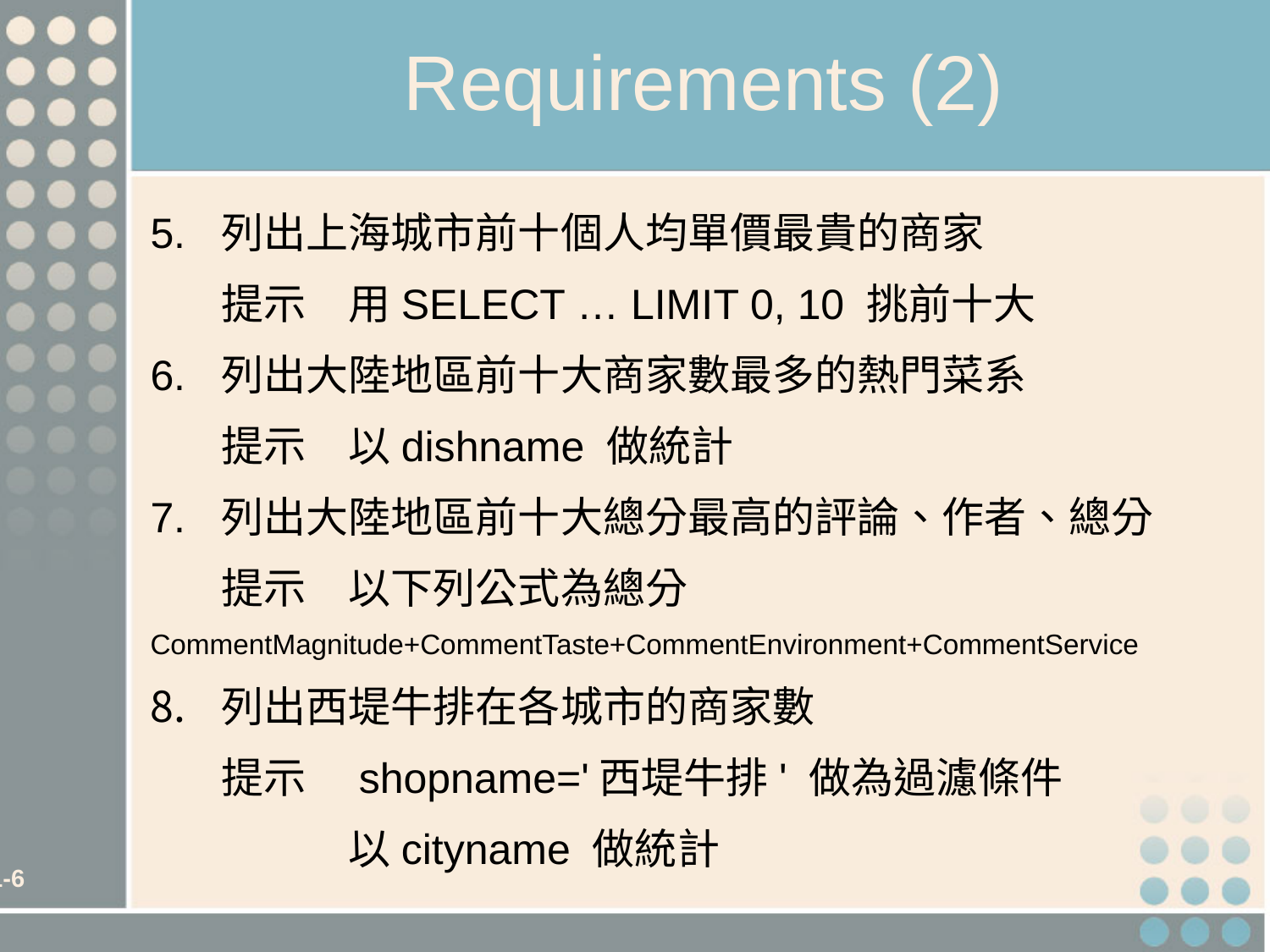

# Requirements (2)
5.	列出上海城市前十個人均單價最貴的商家
	提示　用SELECT … LIMIT 0, 10 挑前十大
6.	列出大陸地區前十大商家數最多的熱門菜系
	提示　以dishname 做統計
7.	列出大陸地區前十大總分最高的評論、作者、總分
	提示　以下列公式為總分
CommentMagnitude+CommentTaste+CommentEnvironment+CommentService
列出西堤牛排在各城市的商家數
	提示　shopname='西堤牛排' 做為過濾條件
	　　　以cityname 做統計